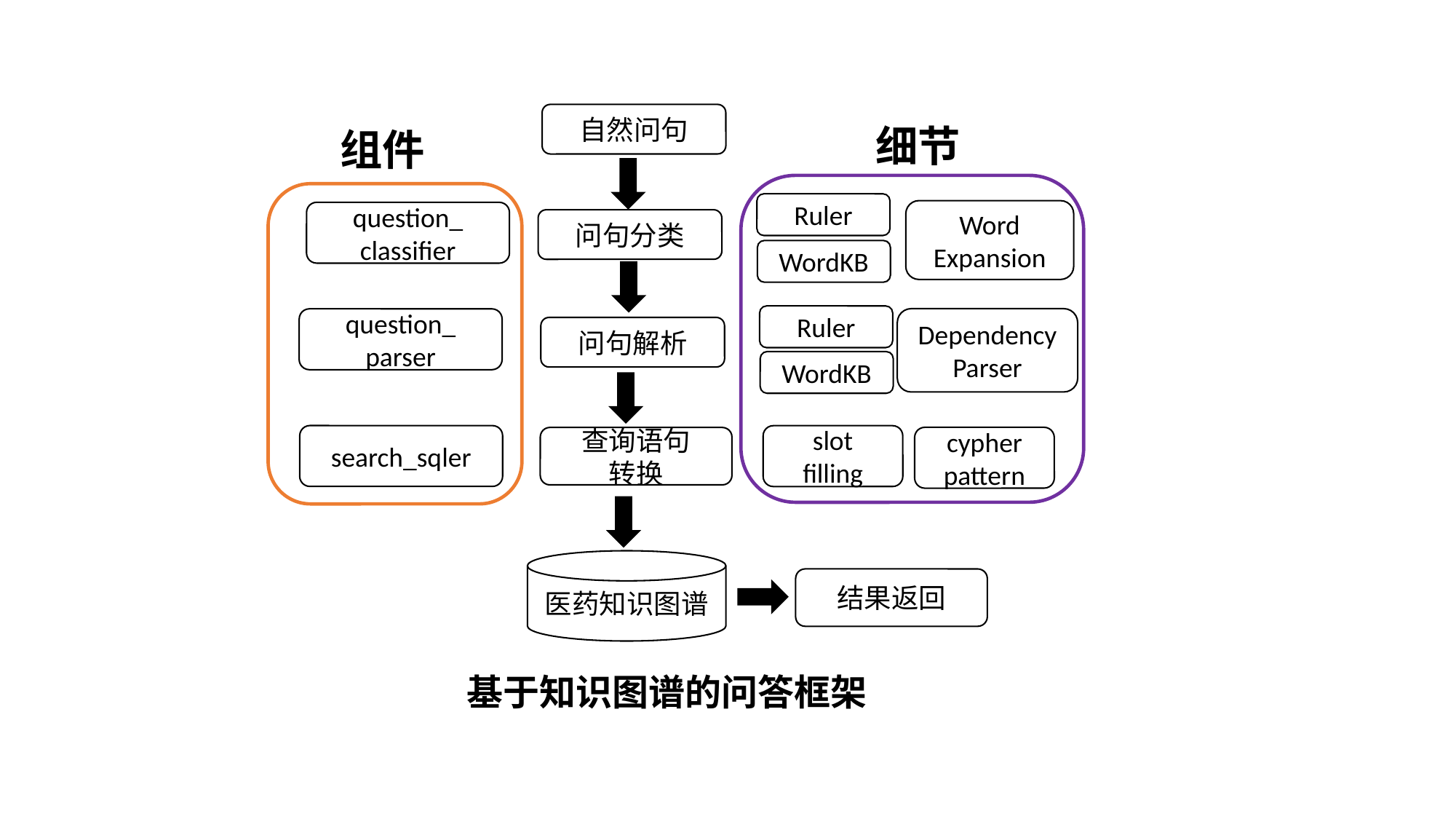

自然问句
细节
组件

Ruler
Word
Expansion
question_
classifier
问句分类
WordKB

Ruler
Dependency
Parser
question_
parser
问句解析
WordKB

search_sqler
slot
filling
cypher
pattern
查询语句
转换

医药知识图谱
结果返回

基于知识图谱的问答框架